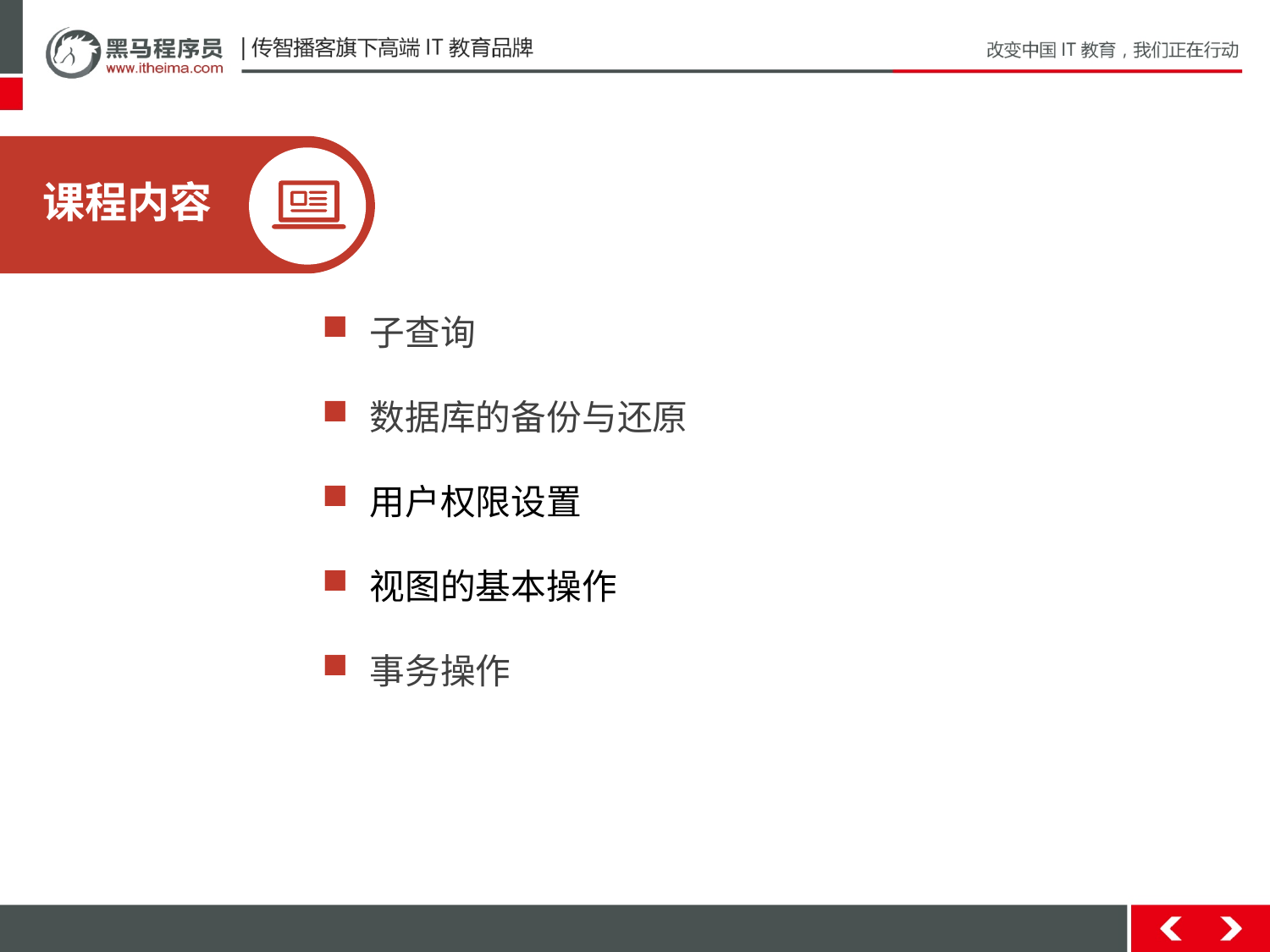

课程内容

子查询

数据库的备份与还原

用户权限设置

视图的基本操作

事务操作